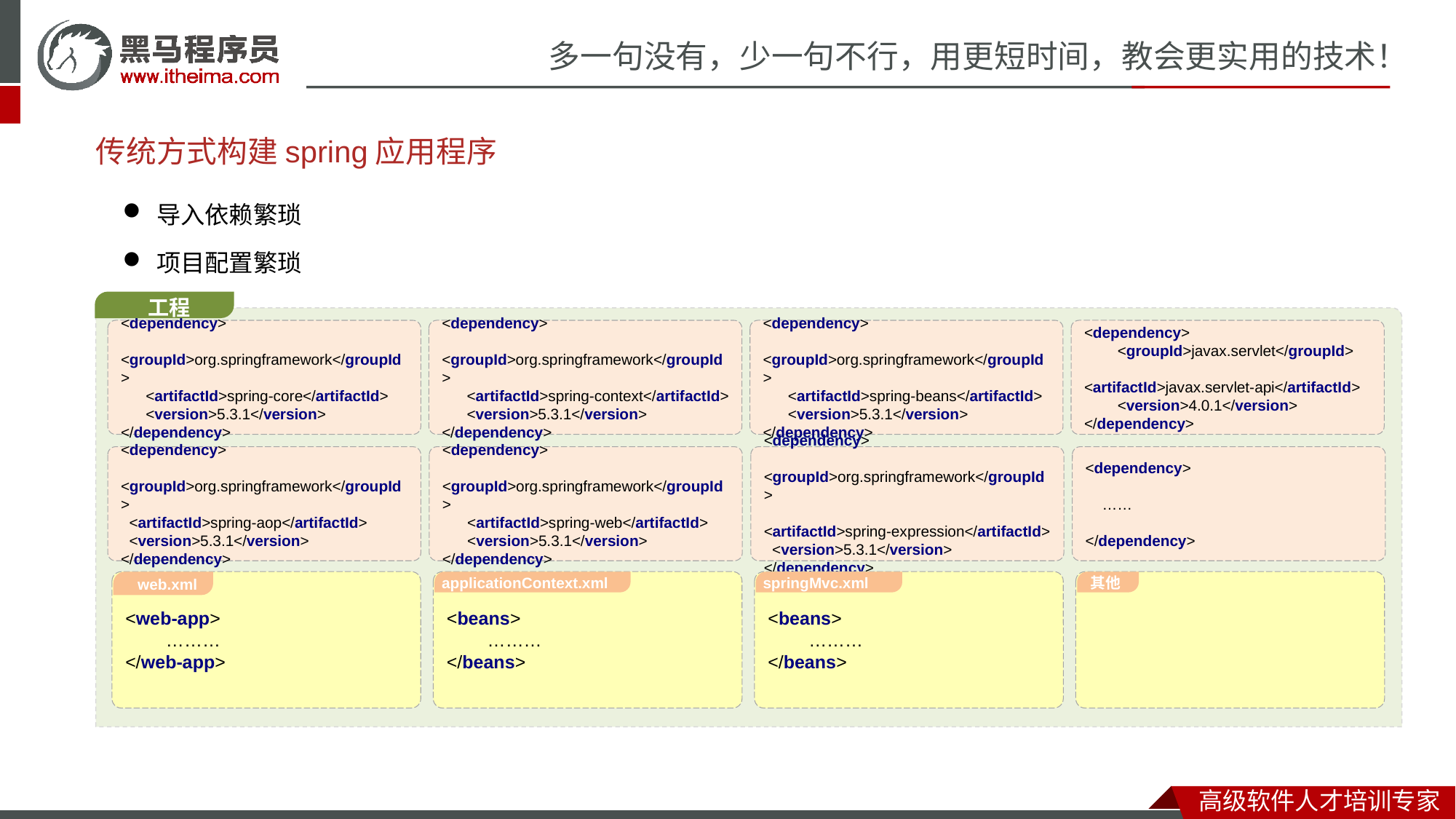

# 传统方式构建spring应用程序
导入依赖繁琐
项目配置繁琐
         工程

<dependency>
      <groupId>org.springframework</groupId>
      <artifactId>spring-core</artifactId>
      <version>5.3.1</version>
</dependency>
<dependency>
      <groupId>org.springframework</groupId>
      <artifactId>spring-context</artifactId>
      <version>5.3.1</version>
</dependency>
<dependency>
      <groupId>org.springframework</groupId>
      <artifactId>spring-beans</artifactId>
      <version>5.3.1</version>
</dependency>
<dependency>
        <groupId>javax.servlet</groupId>
        <artifactId>javax.servlet-api</artifactId>
        <version>4.0.1</version>
</dependency>
<dependency>
  <groupId>org.springframework</groupId>
  <artifactId>spring-aop</artifactId>
  <version>5.3.1</version>
</dependency>
<dependency>
      <groupId>org.springframework</groupId>
      <artifactId>spring-web</artifactId>
      <version>5.3.1</version>
</dependency>
<dependency>
  <groupId>org.springframework</groupId>
  <artifactId>spring-expression</artifactId>
  <version>5.3.1</version>
</dependency>
<dependency>
    ……
</dependency>
<web-app>
        ………
</web-app>
     web.xml
<beans>
        ………
</beans>
 applicationContext.xml
<beans>
        ………
</beans>
 springMvc.xml

  其他